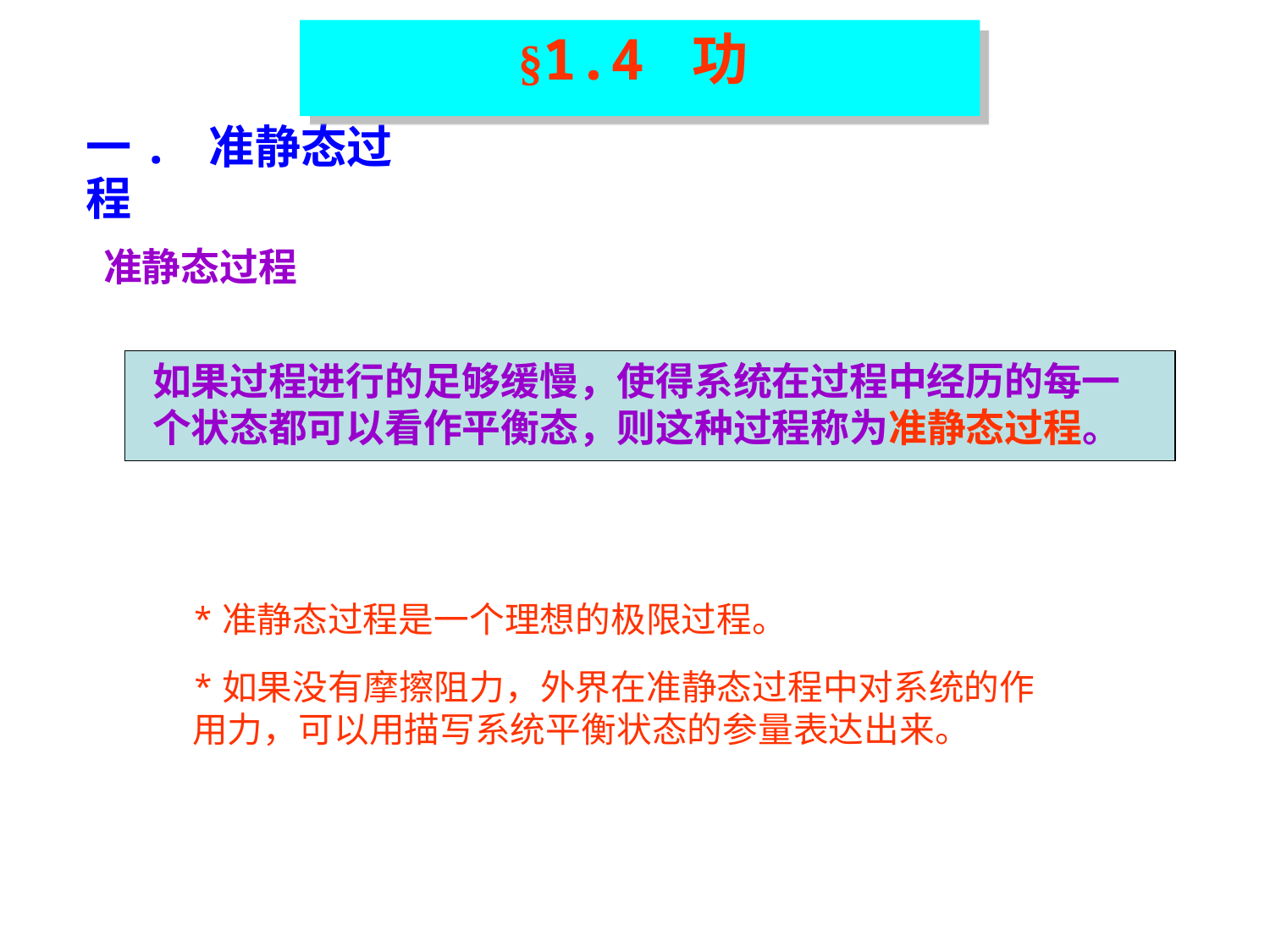

§1.4 功
一. 准静态过程
准静态过程

如果过程进行的足够缓慢，使得系统在过程中经历的每一个状态都可以看作平衡态，则这种过程称为准静态过程。
*准静态过程是一个理想的极限过程。
*如果没有摩擦阻力，外界在准静态过程中对系统的作 用力，可以用描写系统平衡状态的参量表达出来。